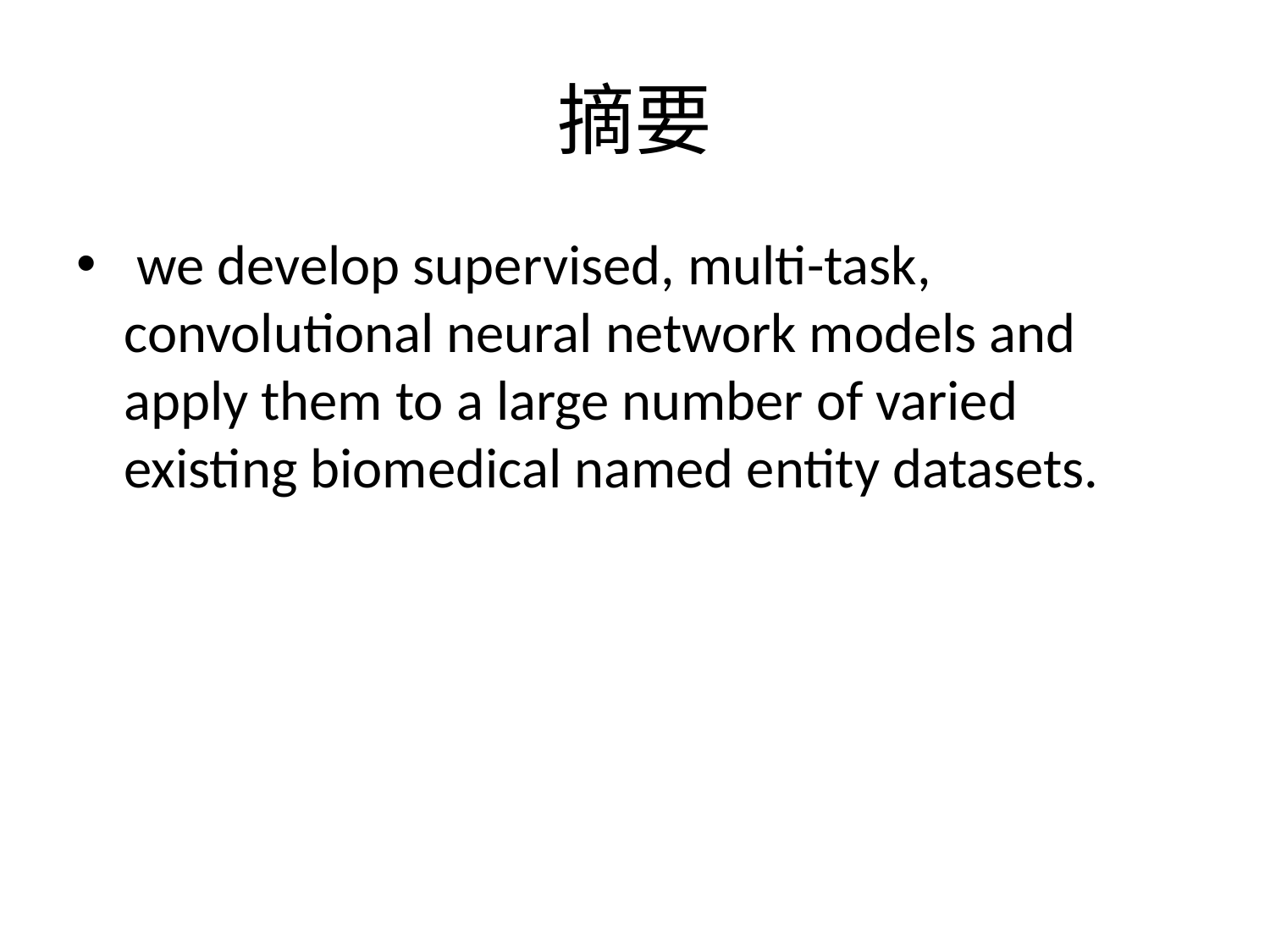

# 摘要
 we develop supervised, multi-task, convolutional neural network models and apply them to a large number of varied existing biomedical named entity datasets.